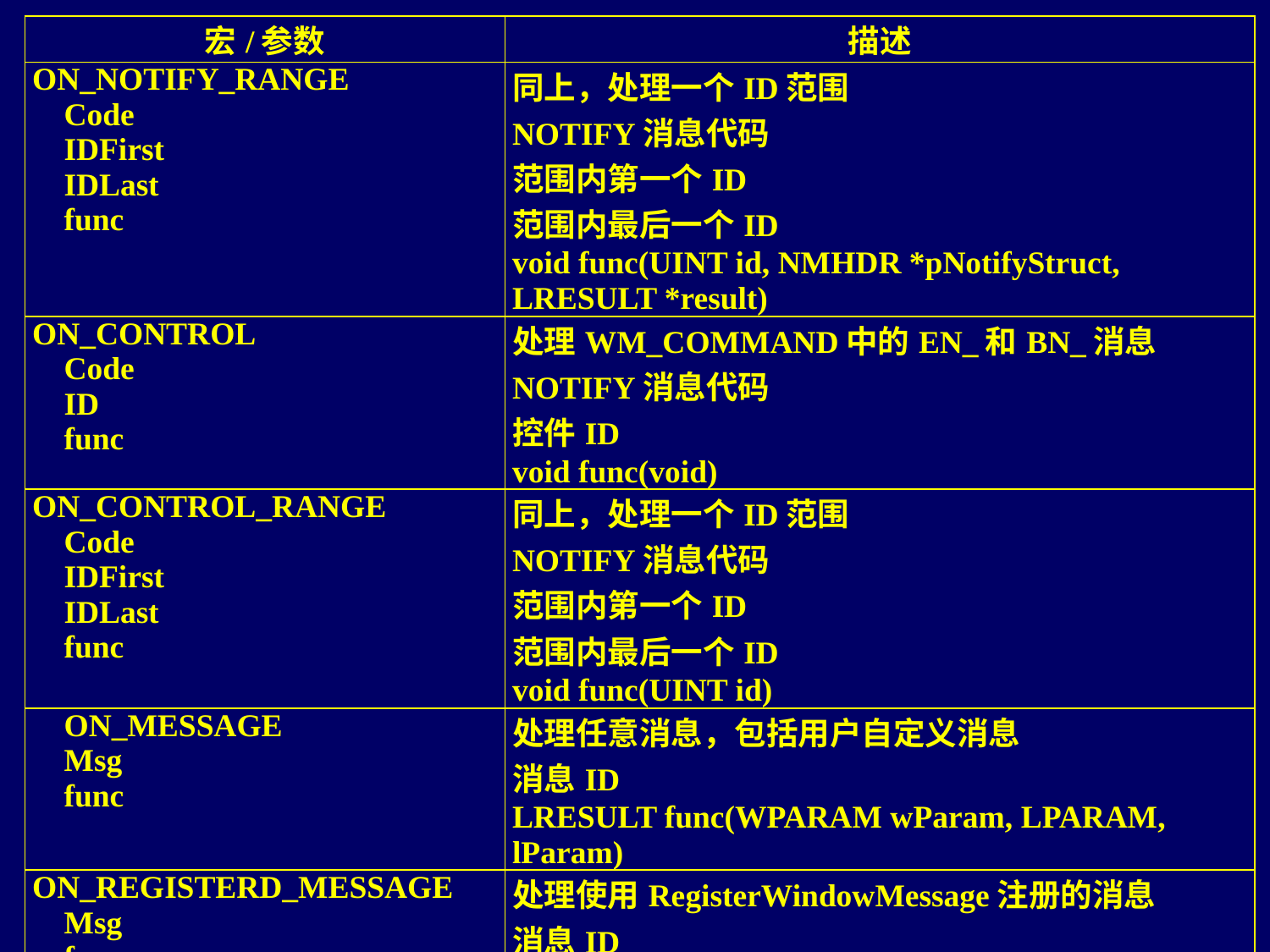

| 宏/参数 | 描述 |
| --- | --- |
| ON\_NOTIFY\_RANGE Code IDFirst IDLast func | 同上，处理一个ID范围 NOTIFY消息代码 范围内第一个ID 范围内最后一个ID void func(UINT id, NMHDR \*pNotifyStruct, LRESULT \*result) |
| ON\_CONTROL Code ID func | 处理WM\_COMMAND中的EN\_和BN\_消息 NOTIFY消息代码 控件ID void func(void) |
| ON\_CONTROL\_RANGE Code IDFirst IDLast func | 同上，处理一个ID范围 NOTIFY消息代码 范围内第一个ID 范围内最后一个ID void func(UINT id) |
| ON\_MESSAGE Msg func | 处理任意消息，包括用户自定义消息 消息ID LRESULT func(WPARAM wParam, LPARAM, lParam) |
| ON\_REGISTERD\_MESSAGE Msg func | 处理使用RegisterWindowMessage注册的消息 消息ID LRESULT func(WPARAM wParam, LPARAM lParam) |